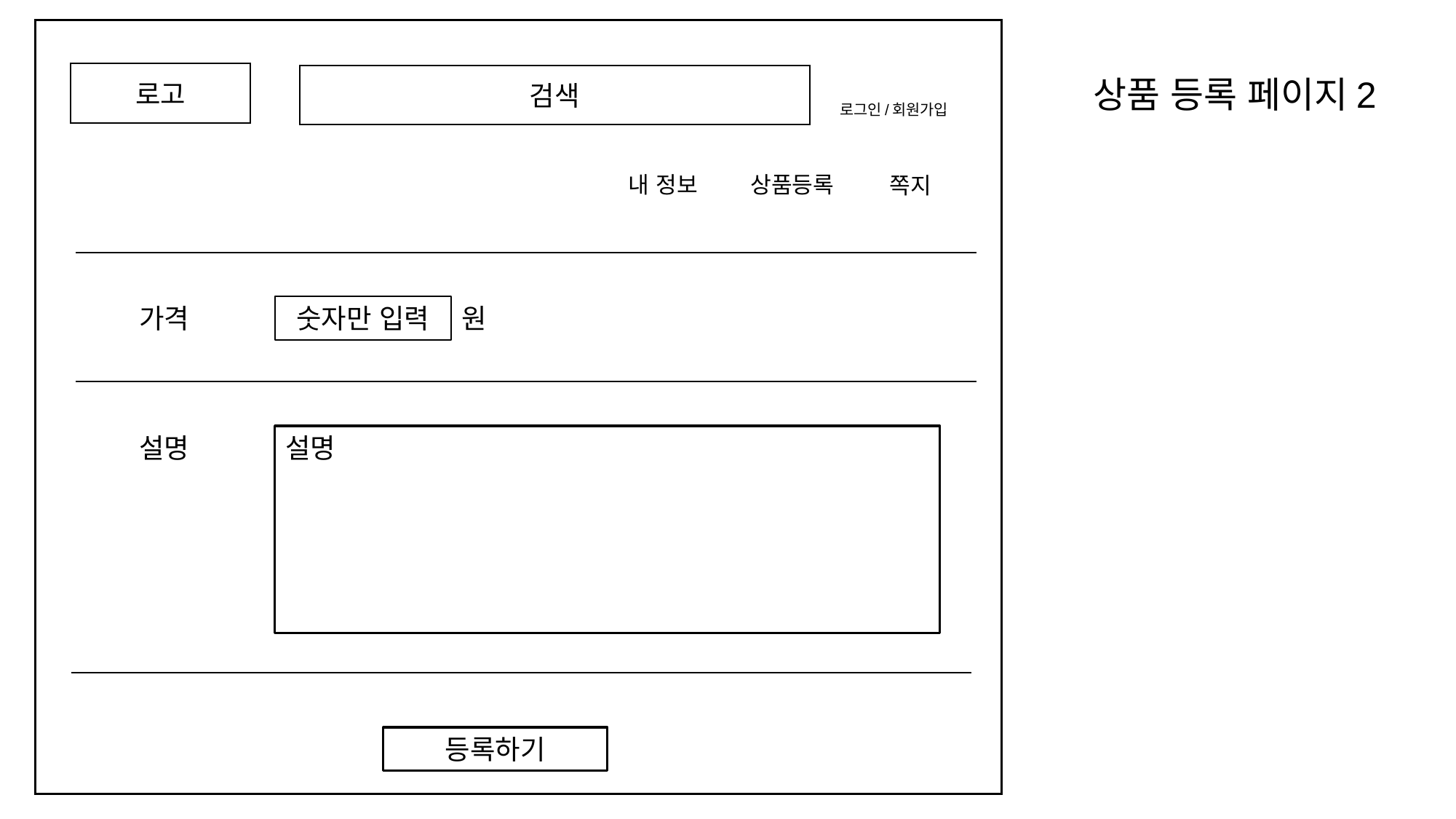

로고
검색
로그인/회원가입
내 정보
상품등록
쪽지
# 상품 등록 페이지2
가격
숫자만 입력
원
설명
설명

등록하기